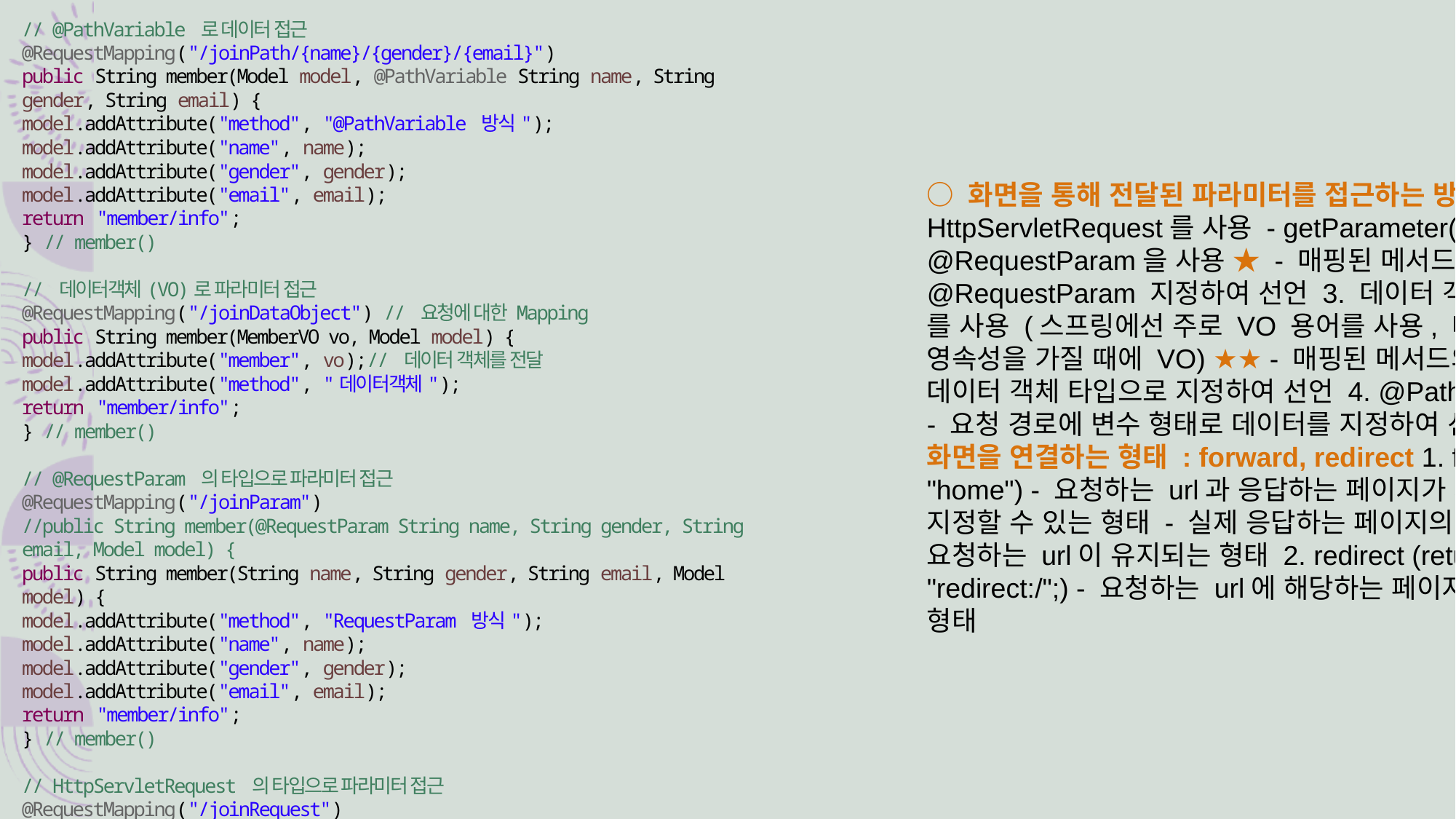

// @PathVariable 로 데이터 접근
@RequestMapping("/joinPath/{name}/{gender}/{email}")
public String member(Model model, @PathVariable String name, String gender, String email) {
model.addAttribute("method", "@PathVariable 방식");
model.addAttribute("name", name);
model.addAttribute("gender", gender);
model.addAttribute("email", email);
return "member/info";
} // member()

// 데이터객체(VO)로 파라미터 접근
@RequestMapping("/joinDataObject") // 요청에 대한 Mapping
public String member(MemberVO vo, Model model) {
model.addAttribute("member", vo);// 데이터 객체를 전달
model.addAttribute("method", "데이터객체");
return "member/info";
} // member()

// @RequestParam 의 타입으로 파라미터 접근
@RequestMapping("/joinParam")
//public String member(@RequestParam String name, String gender, String email, Model model) {
public String member(String name, String gender, String email, Model model) {
model.addAttribute("method", "RequestParam 방식");
model.addAttribute("name", name);
model.addAttribute("gender", gender);
model.addAttribute("email", email);
return "member/info";
} // member()

// HttpServletRequest 의 타입으로 파라미터 접근
@RequestMapping("/joinRequest")
public String member(HttpServletRequest request, Model model) {
// 전송된 form 태그의 값을 info 화면에 출력할 수 있도록 데이터를 모델에 담는다.
model.addAttribute("method", "HttpServletRequest 방식");
model.addAttribute("name", request.getParameter("name"));
model.addAttribute("gender", request.getParameter("gender"));
model.addAttribute("email", request.getParameter("email"));
return "member/info";
} // member()
○ 화면을 통해 전달된 파라미터를 접근하는 방법 1. HttpServletRequest를 사용 - getParameter()를 사용 2. @RequestParam을 사용 ★ - 매핑된 메서드의 파라미터로 @RequestParam 지정하여 선언 3. 데이터 객체(DTO/VO)를 사용 (스프링에선 주로 VO 용어를 사용, 데이터가 영속성을 가질 때에 VO) ★★ - 매핑된 메서드의 파라미터로 데이터 객체 타입으로 지정하여 선언 4. @PathVariable 사용 - 요청 경로에 변수 형태로 데이터를 지정하여 선언 ○ 응답할 화면을 연결하는 형태 : forward, redirect 1. forward (return "home") - 요청하는 url과 응답하는 페이지가 서로 다르게 지정할 수 있는 형태 - 실제 응답하는 페이지의 url이 아닌, 요청하는 url이 유지되는 형태 2. redirect (return "redirect:/";) - 요청하는 url에 해당하는 페이지가 응답하는 형태